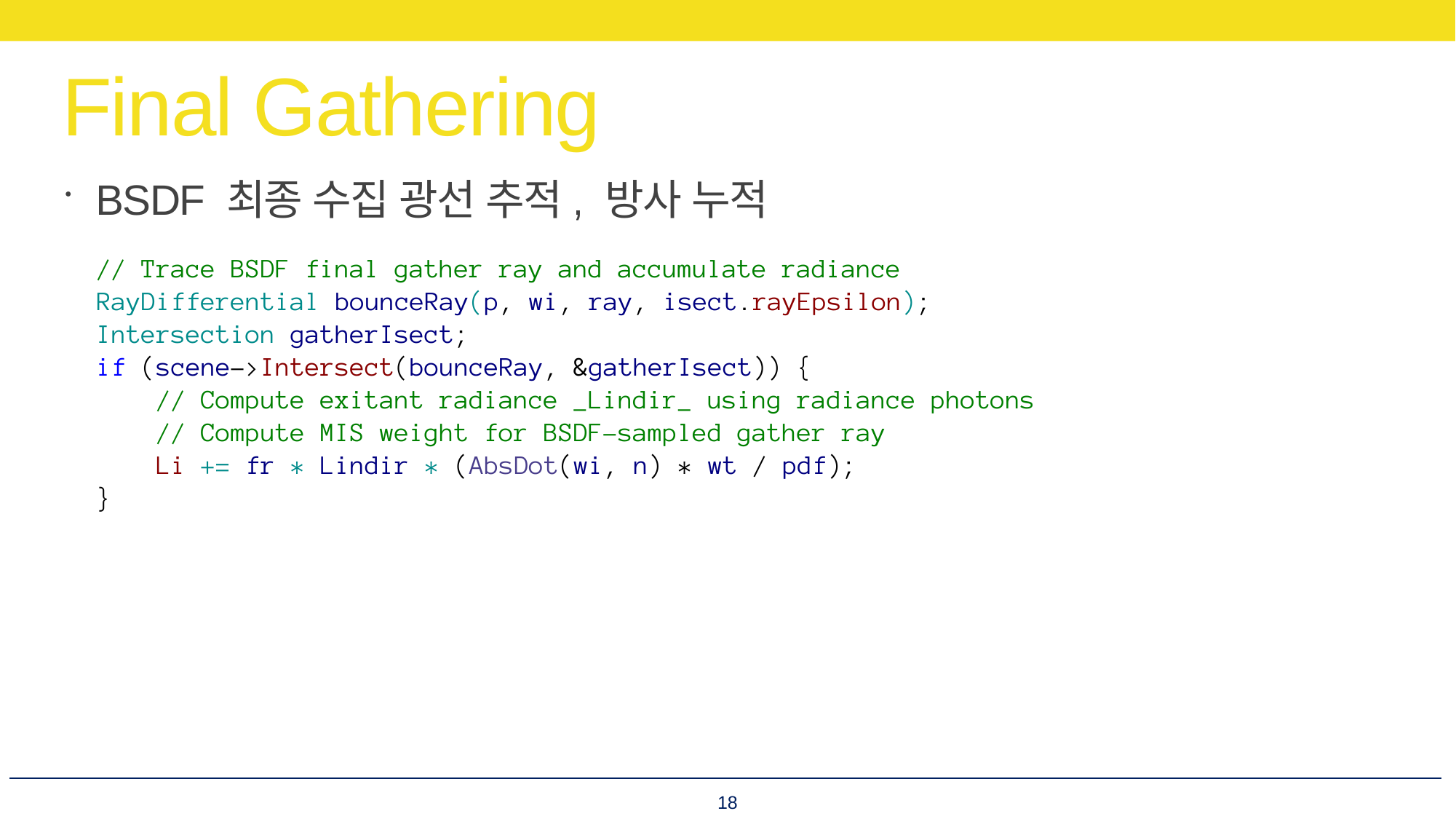

# Final Gathering
BSDF 최종 수집 광선 추적, 방사 누적
// Trace BSDF final gather ray and accumulate radiance
RayDifferential bounceRay(p, wi, ray, isect.rayEpsilon);
Intersection gatherIsect;
if (scene->Intersect(bounceRay, &gatherIsect)) {
    // Compute exitant radiance _Lindir_ using radiance photons
    // Compute MIS weight for BSDF-sampled gather ray
    Li += fr * Lindir * (AbsDot(wi, n) * wt / pdf);
}
18